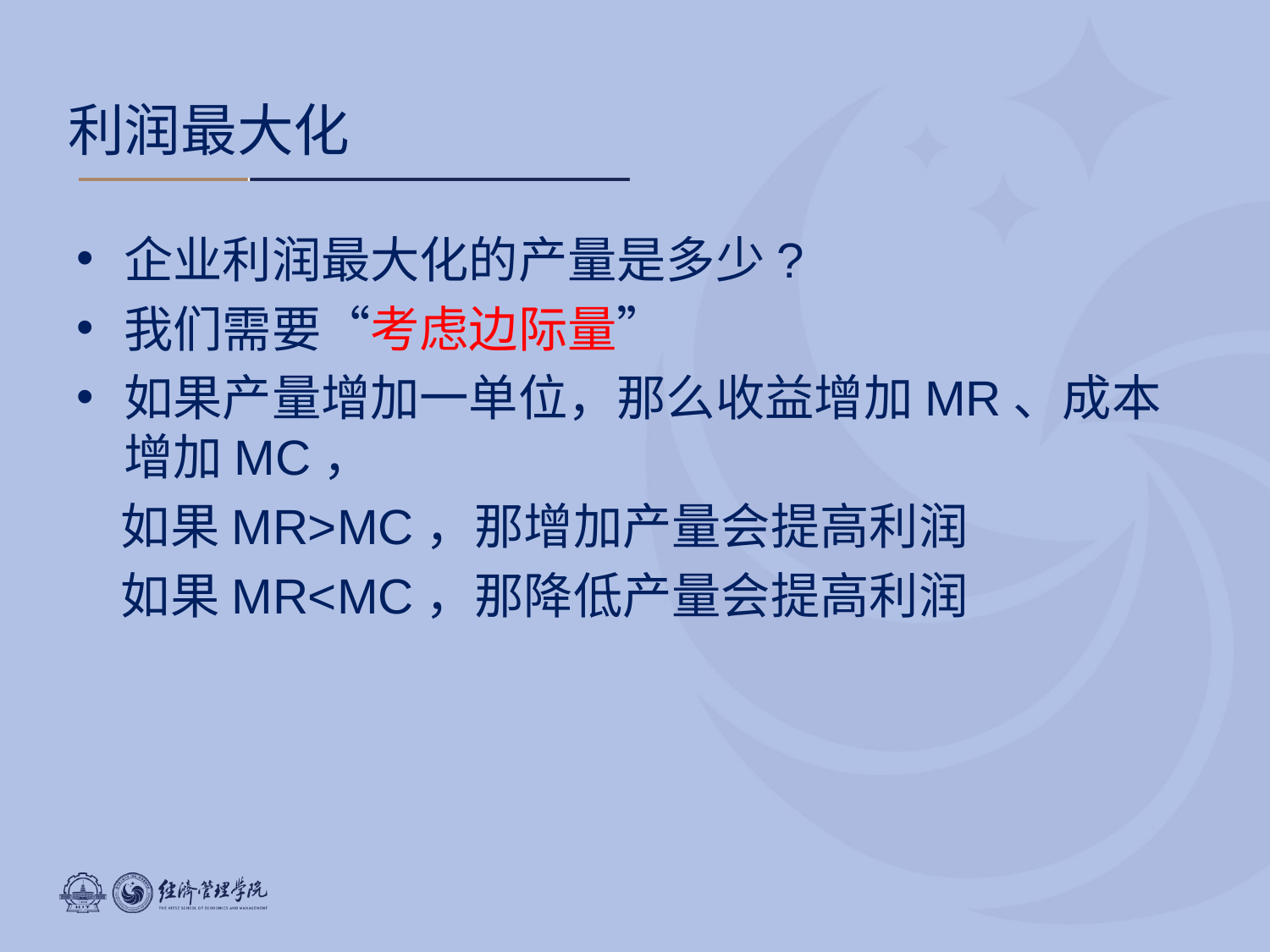

企业利润最大化的产量是多少?
我们需要“考虑边际量”
如果产量增加一单位，那么收益增加MR、成本增加MC，
   如果MR>MC，那增加产量会提高利润
   如果MR<MC，那降低产量会提高利润
# 利润最大化